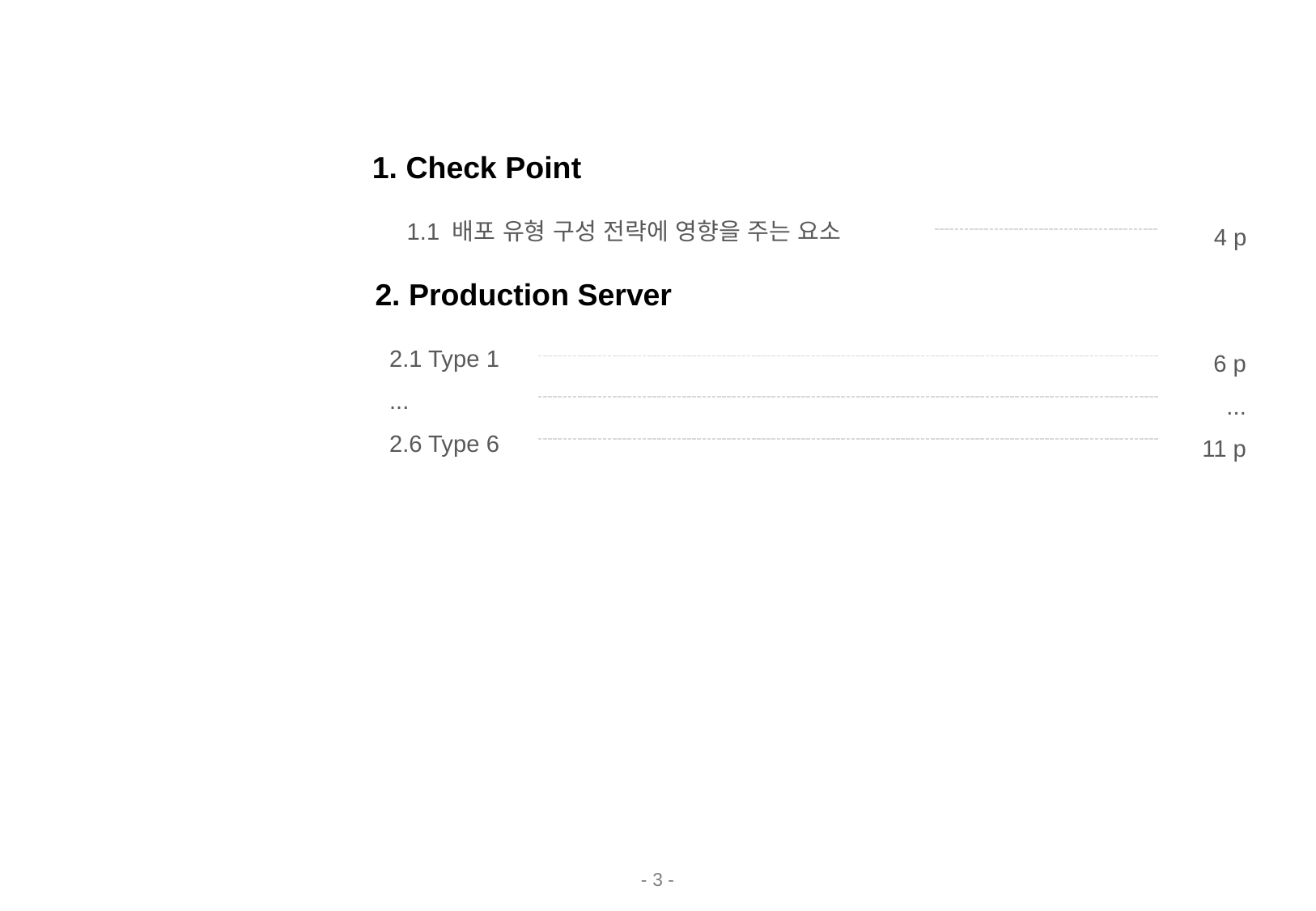

1. Check Point
1.1 배포 유형 구성 전략에 영향을 주는 요소
 4 p
2. Production Server
2.1 Type 1
...
2.6 Type 6
 6 p
...
11 p